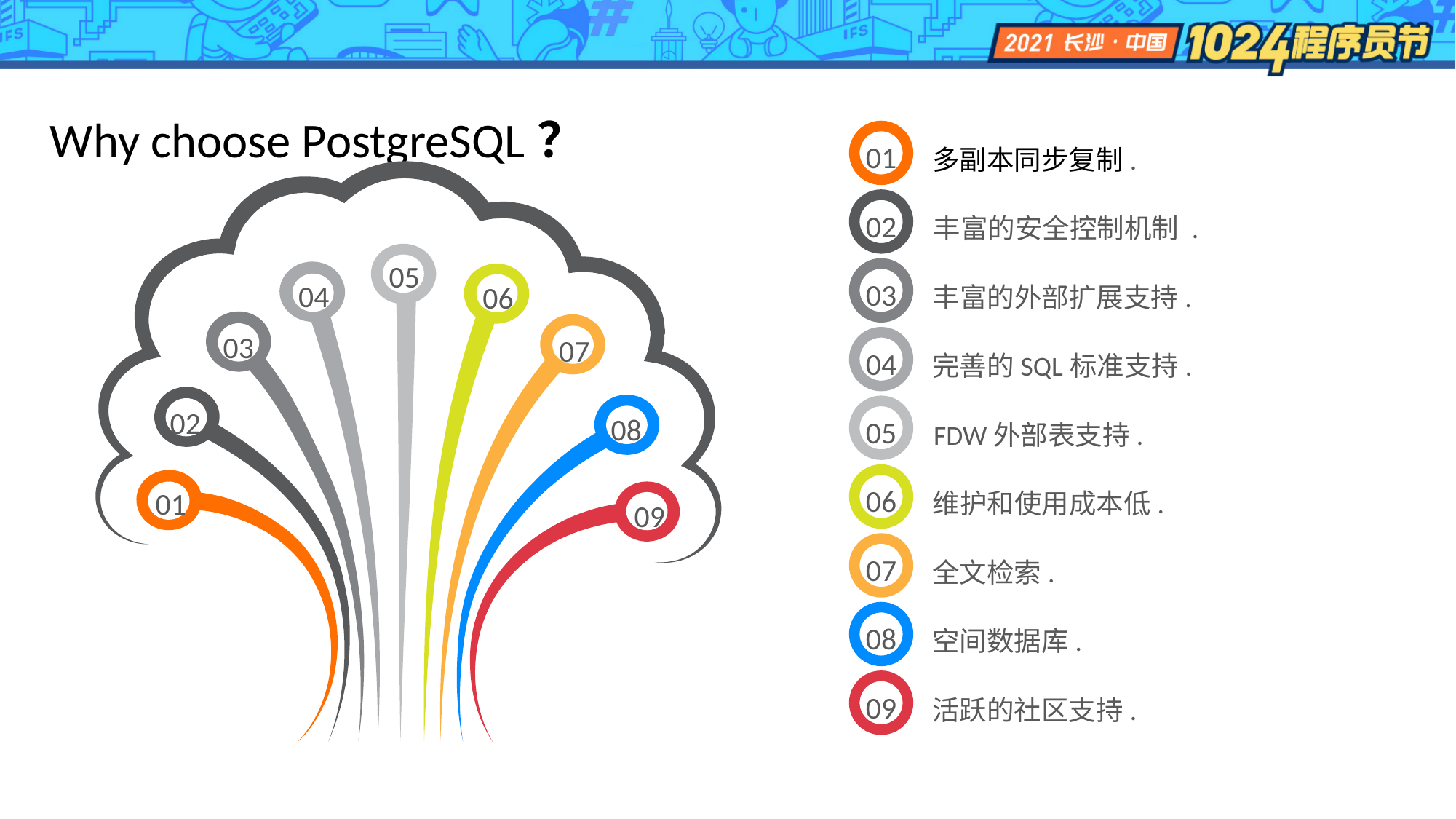

Why choose PostgreSQL？
01
多副本同步复制.

02
丰富的安全控制机制 .
05
03
04
06
丰富的外部扩展支持.
03
07
04
完善的SQL标准支持.
02
08
05
FDW外部表支持.
06
01
维护和使用成本低.
09
07
全文检索.
08
空间数据库.
09
活跃的社区支持.